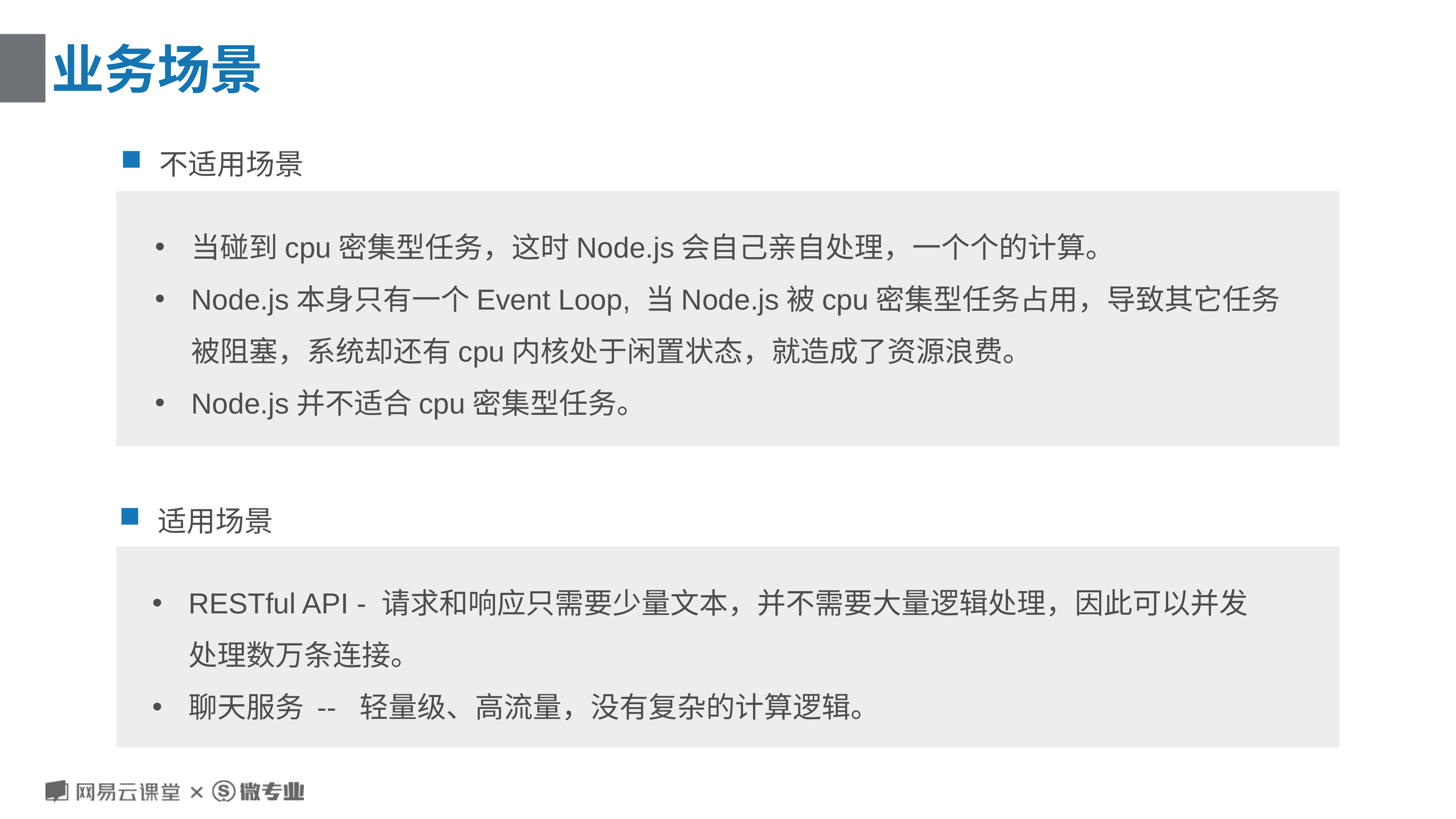

# 业务场景
不适用场景

当碰到cpu密集型任务，这时Node.js会自己亲自处理，一个个的计算。
Node.js本身只有一个Event Loop, 当Node.js被cpu密集型任务占用，导致其它任务被阻塞，系统却还有cpu内核处于闲置状态，就造成了资源浪费。
Node.js并不适合cpu密集型任务。

适用场景

RESTful API - 请求和响应只需要少量文本，并不需要大量逻辑处理，因此可以并发处理数万条连接。
聊天服务 --  轻量级、高流量，没有复杂的计算逻辑。